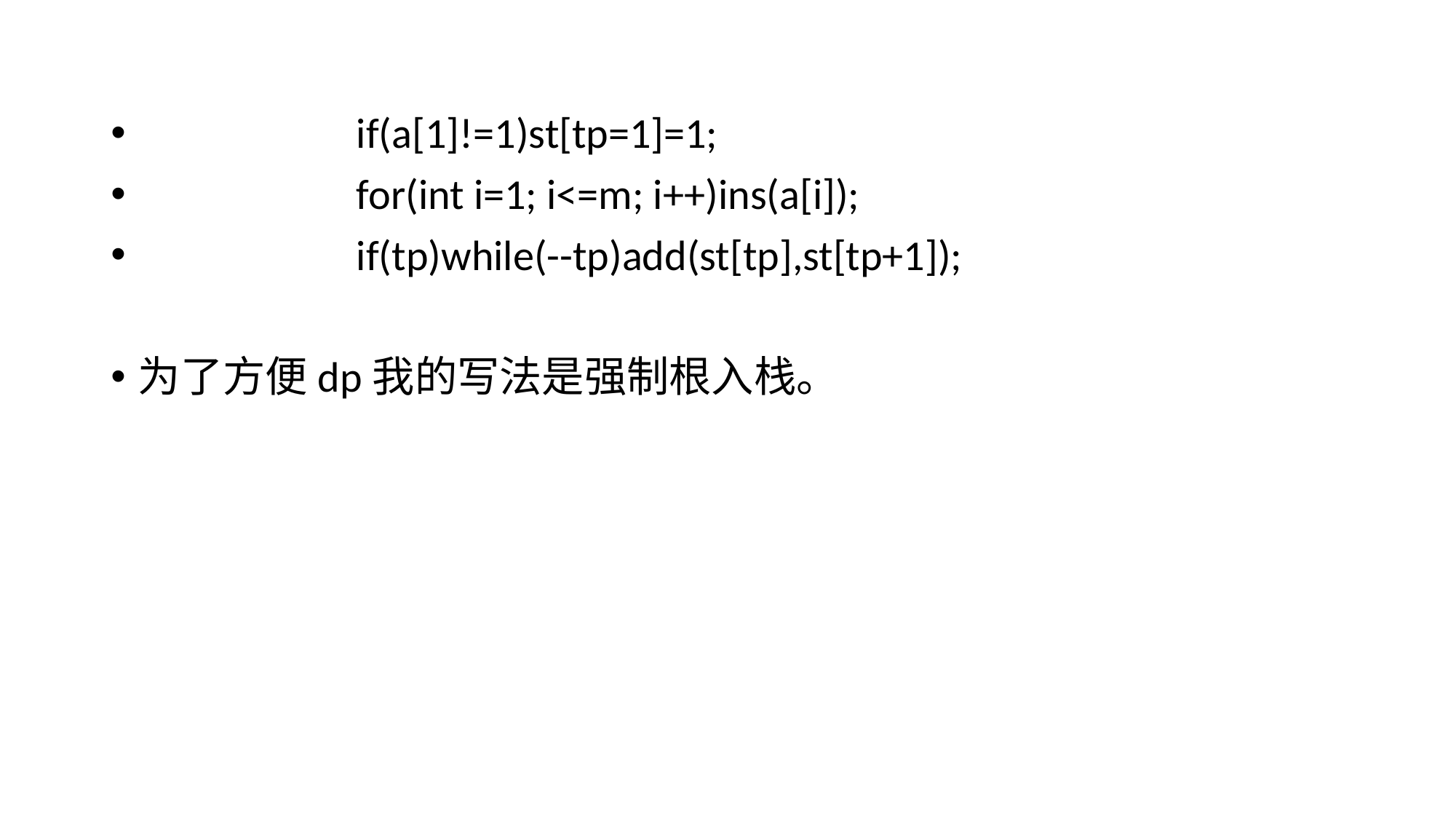

if(a[1]!=1)st[tp=1]=1;
		for(int i=1; i<=m; i++)ins(a[i]);
		if(tp)while(--tp)add(st[tp],st[tp+1]);

为了方便dp我的写法是强制根入栈。